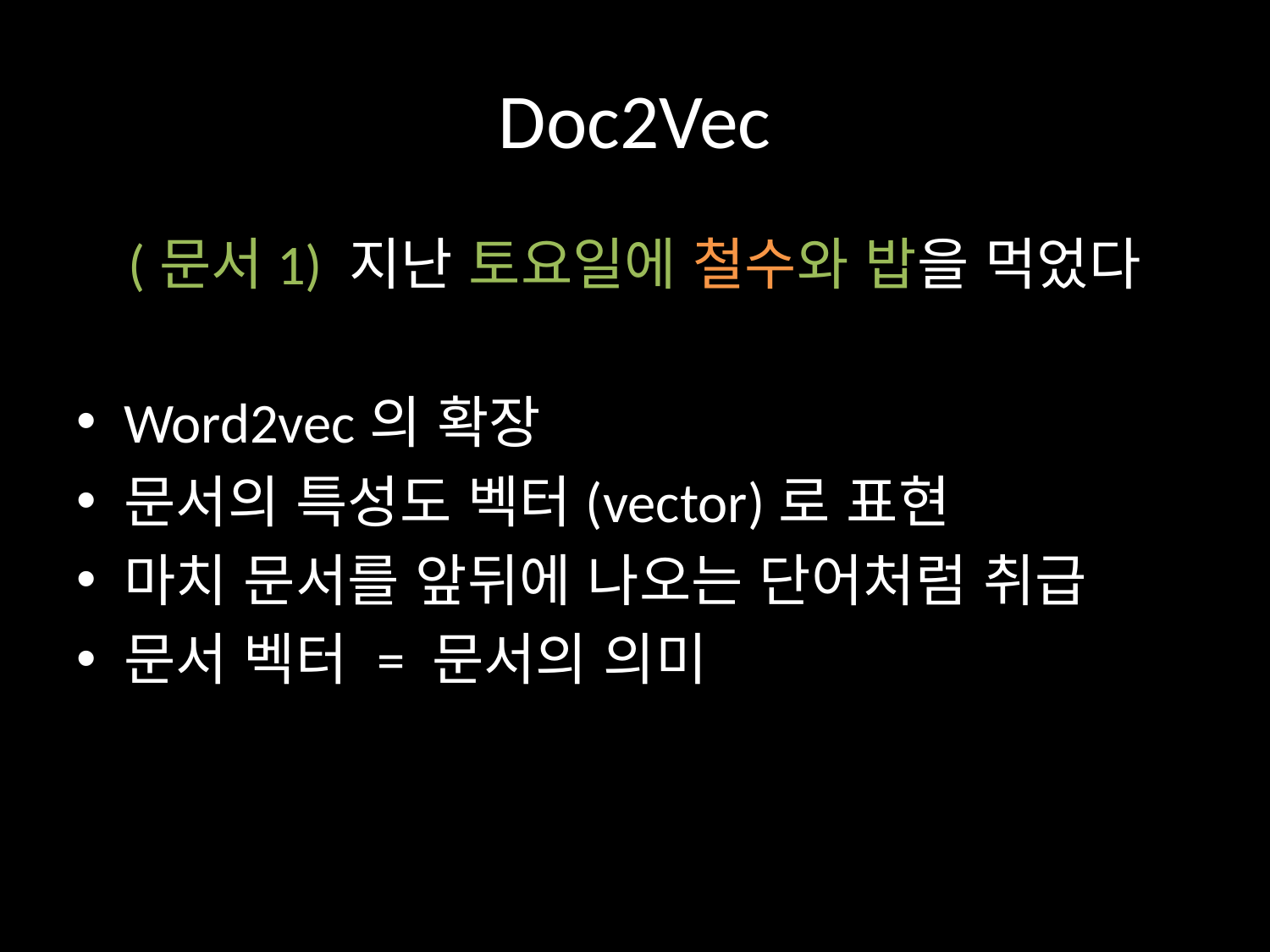

# Doc2Vec
(문서1) 지난 토요일에 철수와 밥을 먹었다

Word2vec의 확장
문서의 특성도 벡터(vector)로 표현
마치 문서를 앞뒤에 나오는 단어처럼 취급
문서 벡터 = 문서의 의미